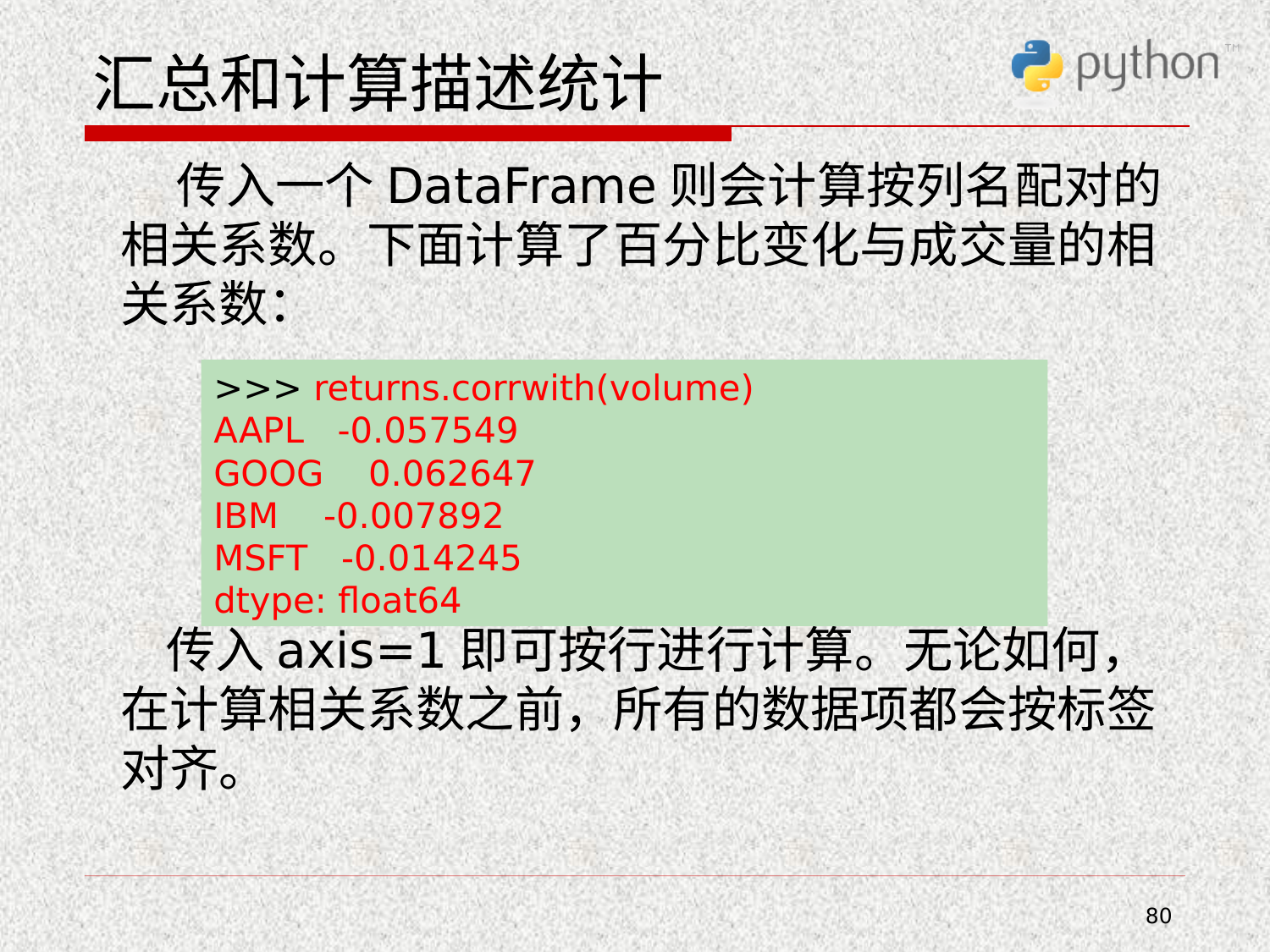

# 汇总和计算描述统计
          传入一个DataFrame则会计算按列名配对的相关系数。下面计算了百分比变化与成交量的相关系数：

         传入axis=1即可按行进行计算。无论如何，在计算相关系数之前，所有的数据项都会按标签对齐。

>>> returns.corrwith(volume)
AAPL   -0.057549
GOOG    0.062647
IBM    -0.007892
MSFT   -0.014245
dtype: float64
80